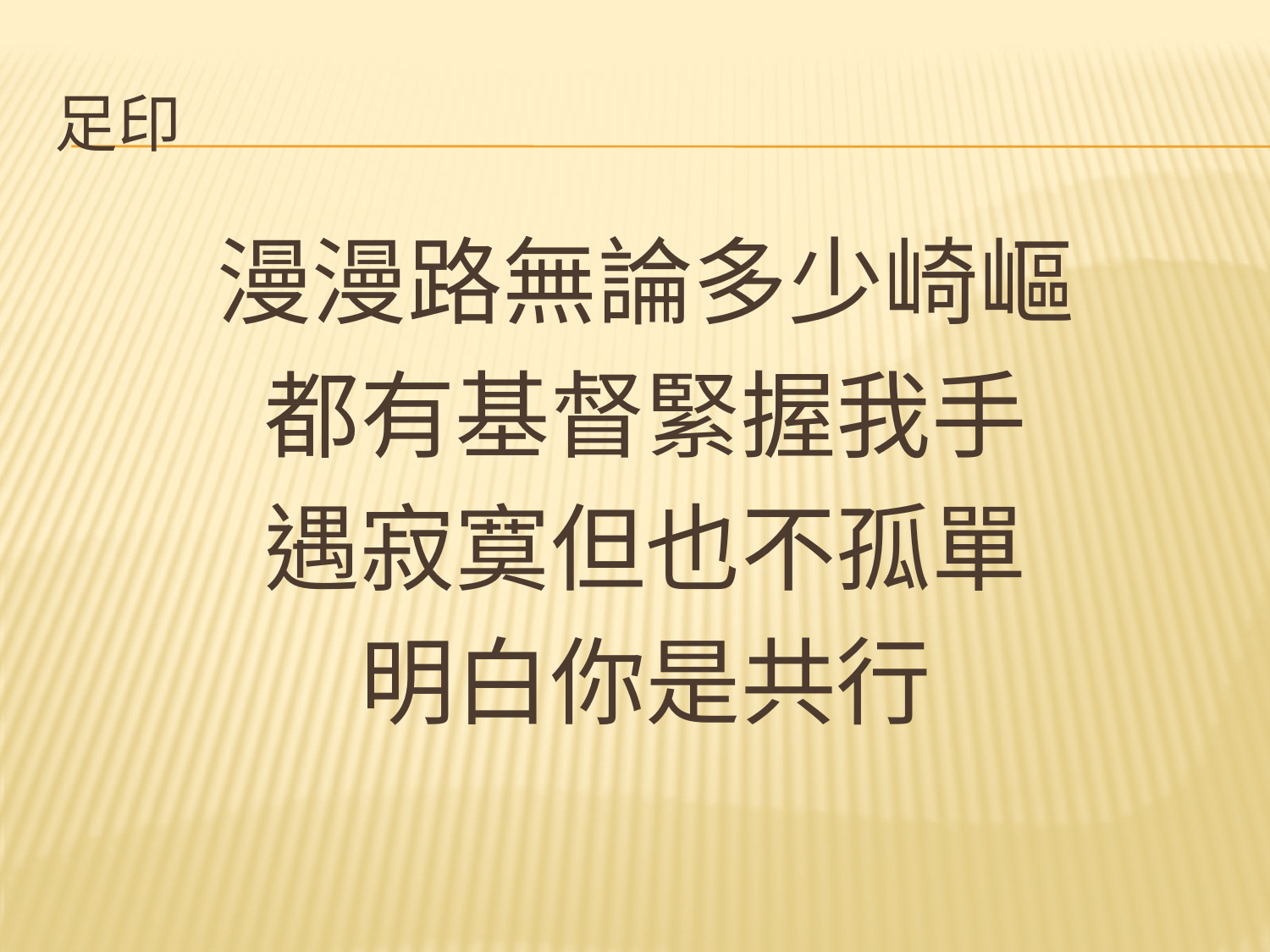

# 足印
漫漫路無論多少崎嶇
都有基督緊握我手
遇寂寞但也不孤單
明白你是共行